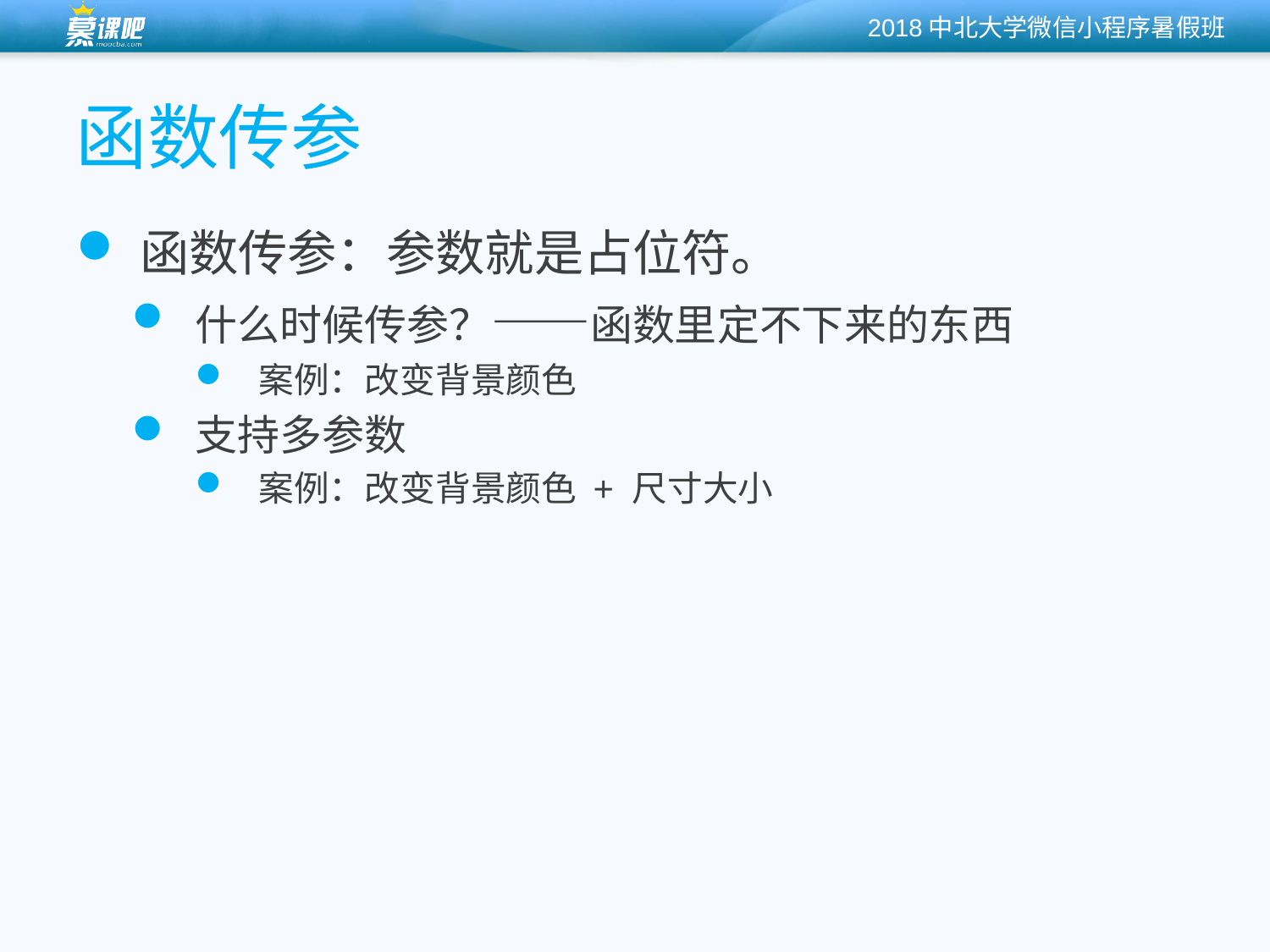

# 函数传参
函数传参：参数就是占位符。
什么时候传参？——函数里定不下来的东西
案例：改变背景颜色
支持多参数
案例：改变背景颜色 + 尺寸大小